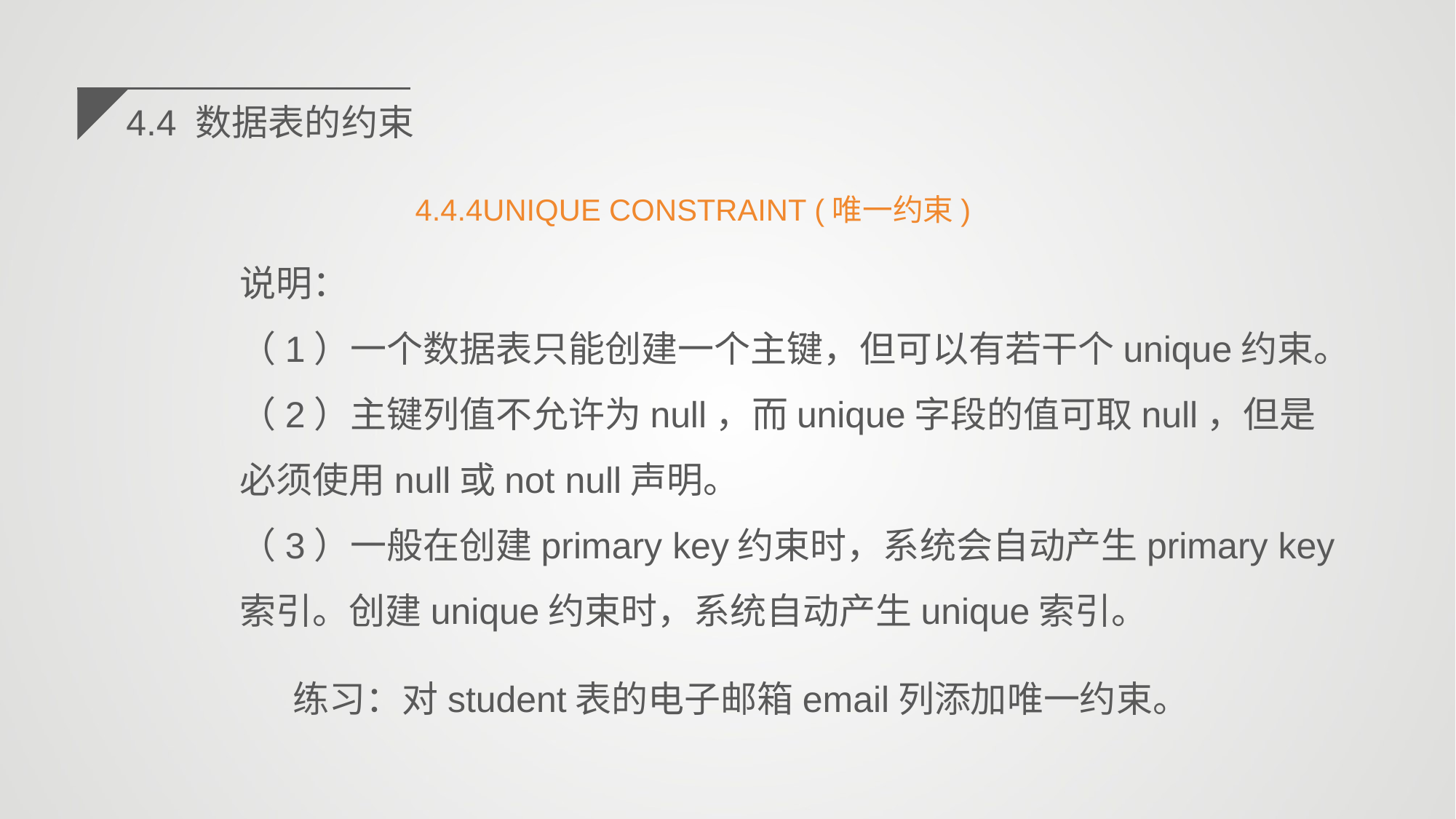

4.4 数据表的约束

4.4.4UNIQUE CONSTRAINT (唯一约束)
说明：
（1）一个数据表只能创建一个主键，但可以有若干个unique约束。
（2）主键列值不允许为null，而unique字段的值可取null，但是必须使用null或not null声明。
（3）一般在创建primary key约束时，系统会自动产生primary key索引。创建unique约束时，系统自动产生unique索引。
练习：对student表的电子邮箱email列添加唯一约束。